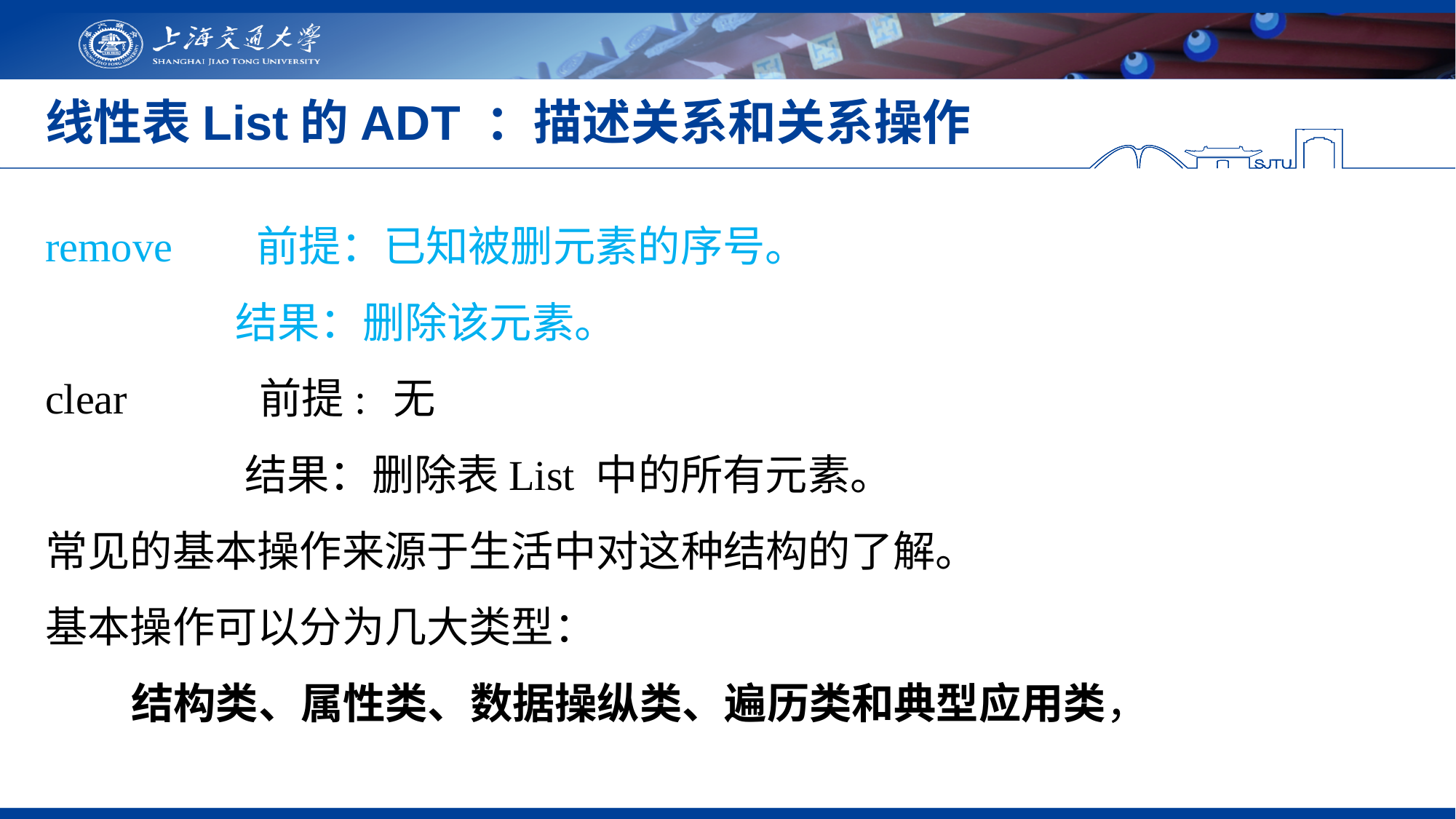

# 线性表List的ADT ：描述关系和关系操作
remove       前提：已知被删元素的序号。
                   结果：删除该元素。
clear	         前提:	 无
                    结果：删除表List 中的所有元素。
常见的基本操作来源于生活中对这种结构的了解。
基本操作可以分为几大类型：
        结构类、属性类、数据操纵类、遍历类和典型应用类，